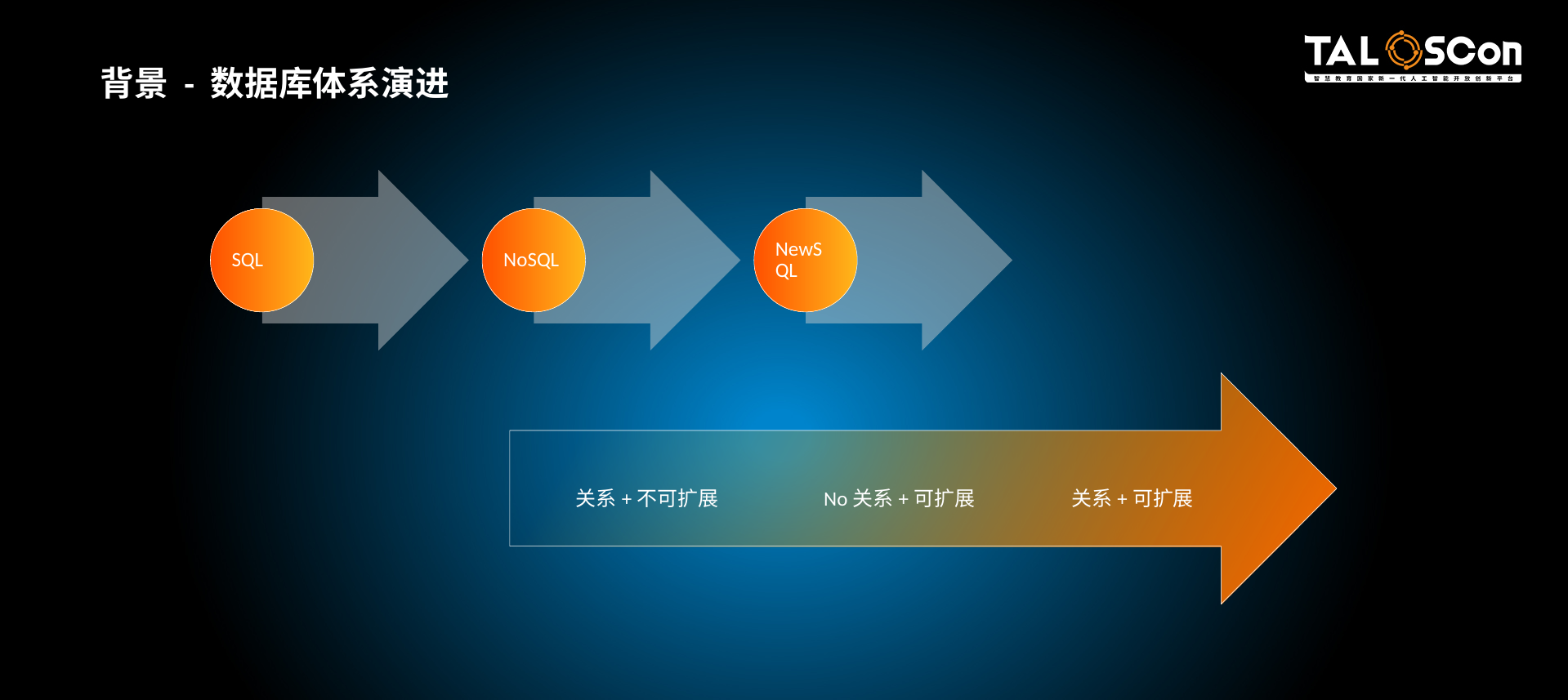

# 背景 - 数据库体系演进

SQL
NoSQL
NewSQL

关系+不可扩展
No关系+可扩展
关系+可扩展